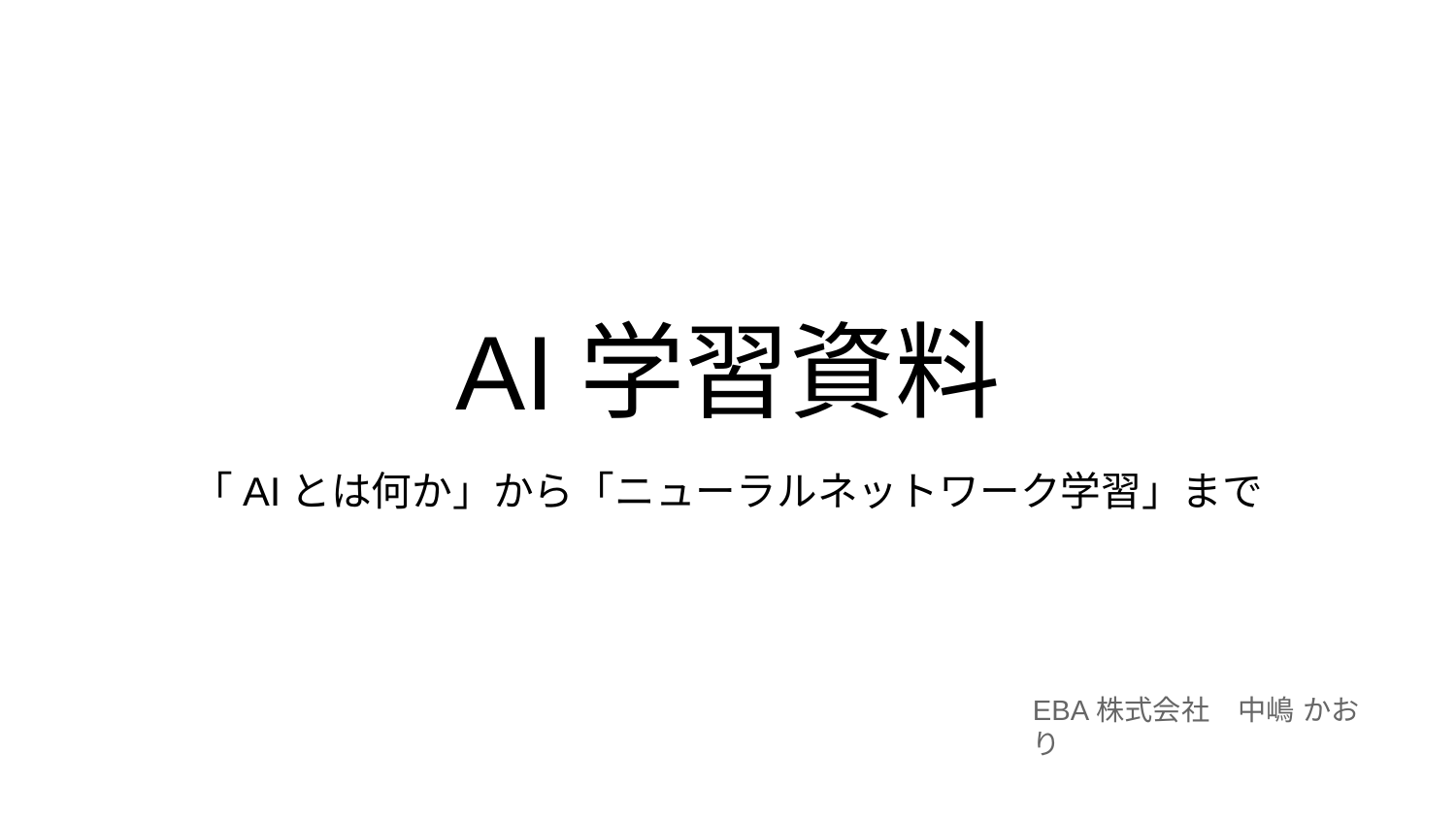

# AI学習資料
「AIとは何か」から「ニューラルネットワーク学習」まで
EBA株式会社　中嶋 かおり